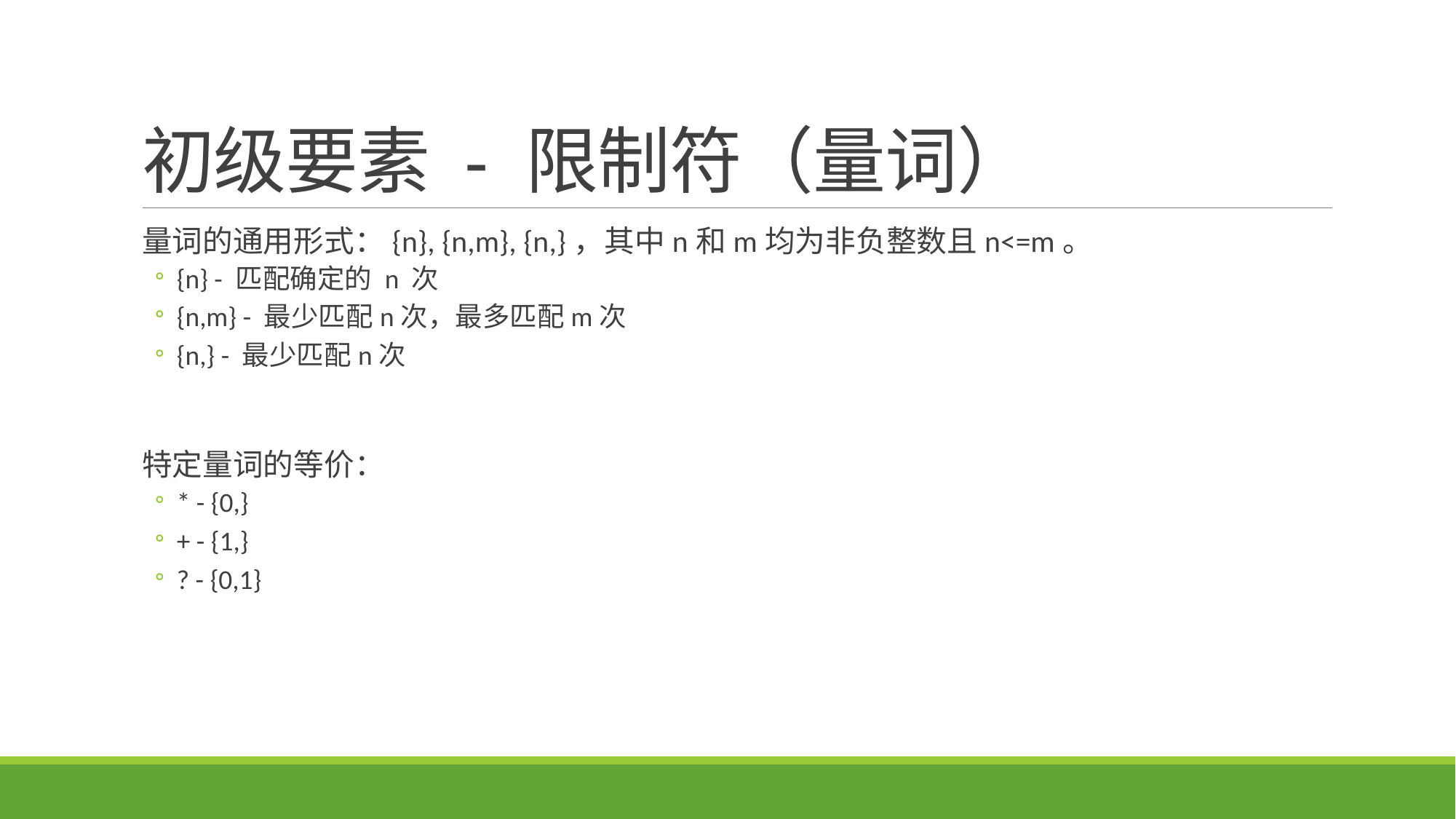

# 初级要素 - 限制符（量词）
量词的通用形式：{n}, {n,m}, {n,}，其中n和m均为非负整数且n<=m。
{n} - 匹配确定的 n 次
{n,m} - 最少匹配n次，最多匹配m次
{n,} - 最少匹配n次

特定量词的等价：
* - {0,}
+ - {1,}
? - {0,1}